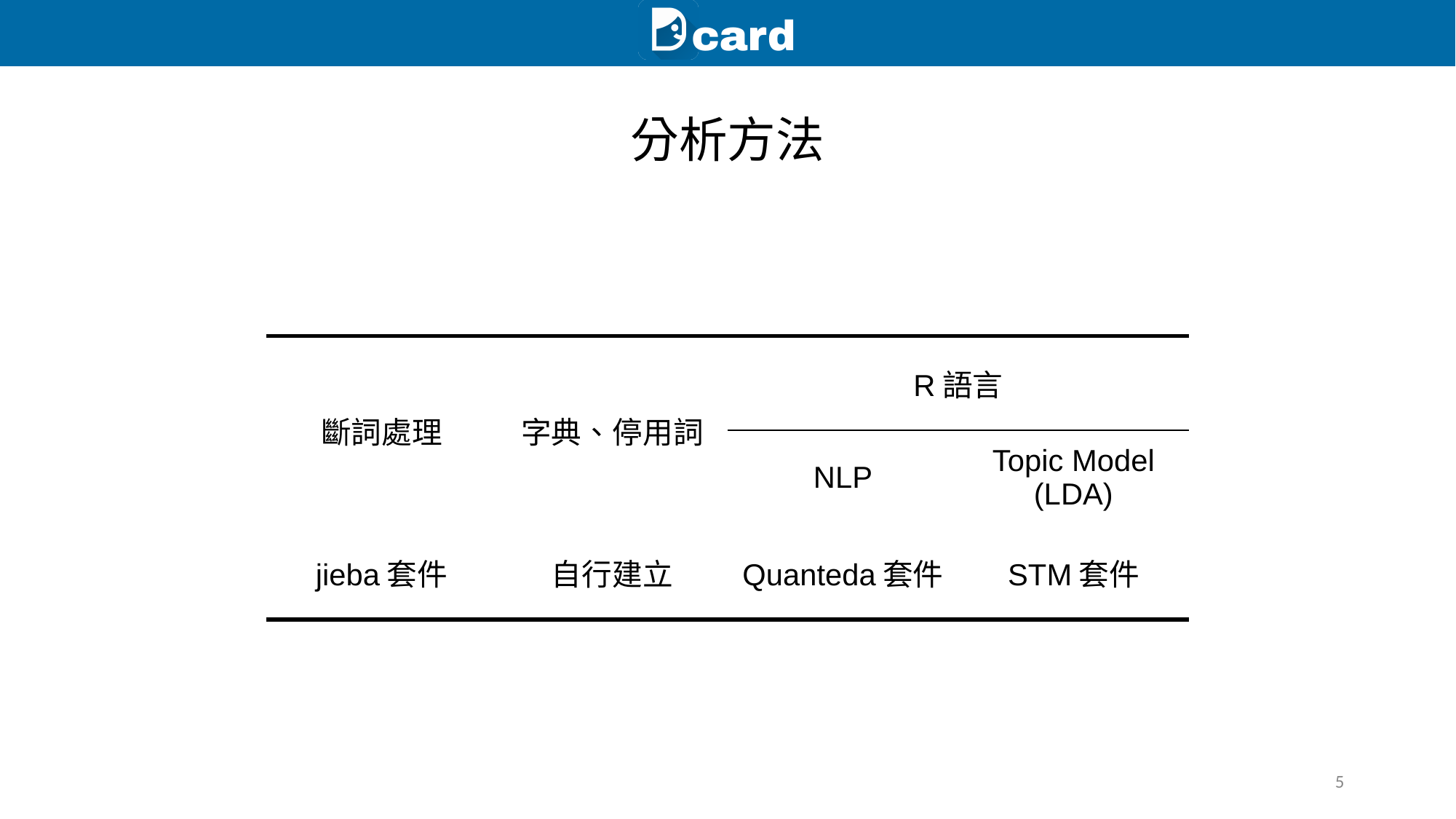

# 分析方法

| 斷詞處理 | 字典、停用詞 | R語言 |  |
| --- | --- | --- | --- |
|  |  | NLP | Topic Model (LDA) |
| jieba套件 | 自行建立 | Quanteda套件 | STM套件 |
5